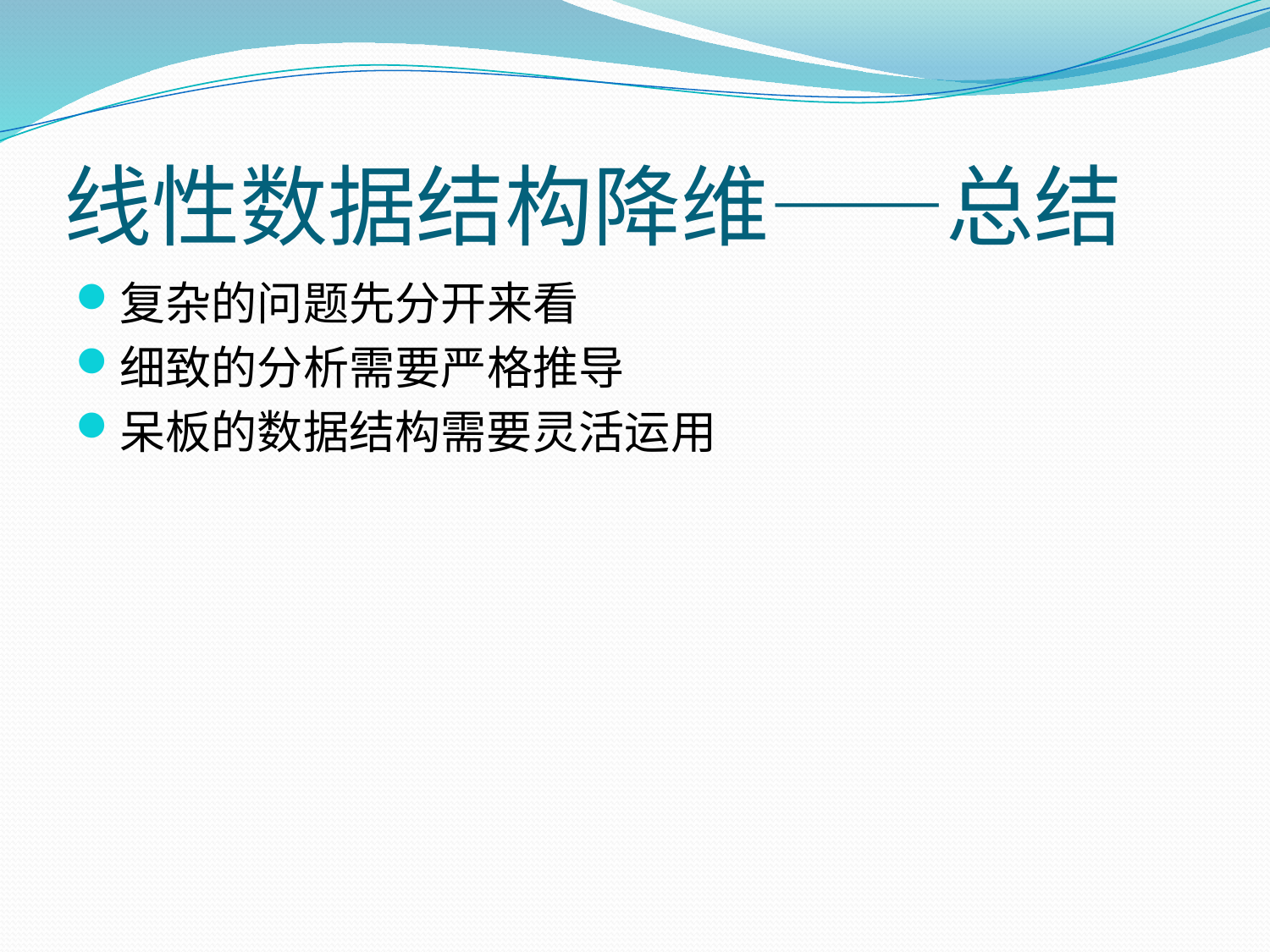

# 线性数据结构降维——总结
复杂的问题先分开来看
细致的分析需要严格推导
呆板的数据结构需要灵活运用